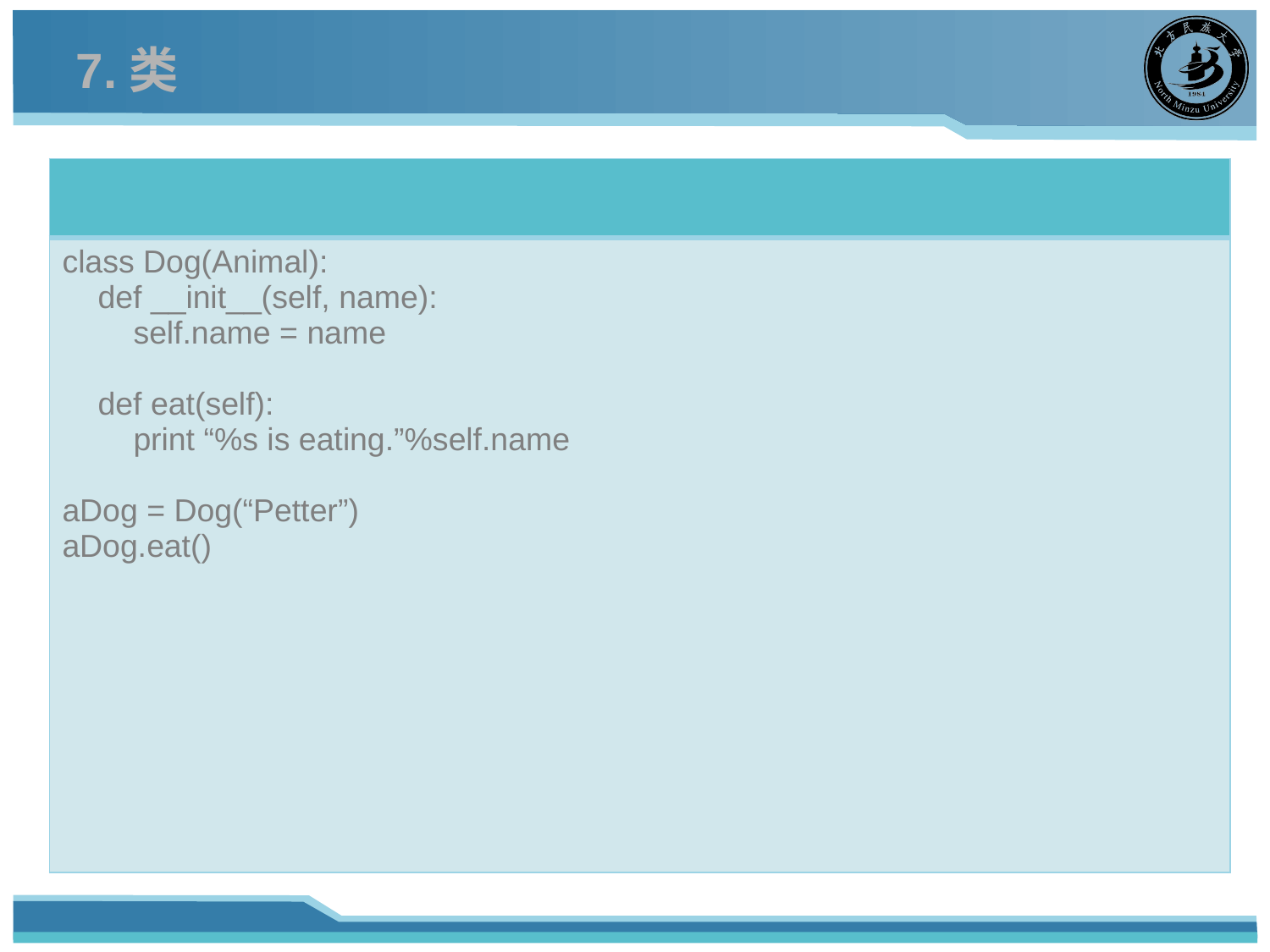

# 7.类
|  |
| --- |
| class Dog(Animal): def \_\_init\_\_(self, name): self.name = name def eat(self): print “%s is eating.”%self.name aDog = Dog(“Petter”) aDog.eat() |